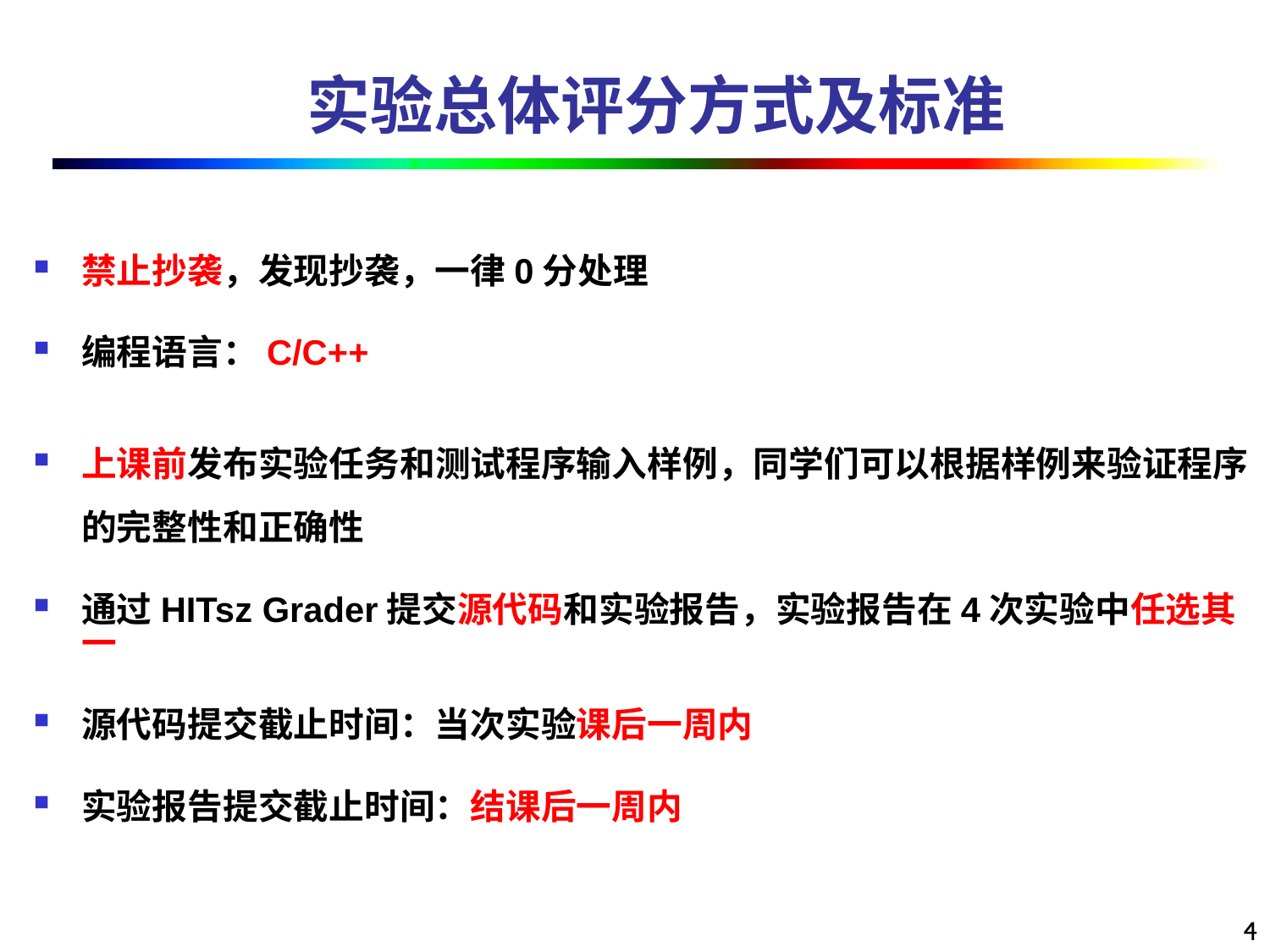

# 实验总体评分方式及标准

禁止抄袭，发现抄袭，一律0分处理

编程语言：C/C++

上课前发布实验任务和测试程序输入样例，同学们可以根据样例来验证程序的完整性和正确性

通过HITsz Grader提交源代码和实验报告，实验报告在4次实验中任选其一

源代码提交截止时间：当次实验课后一周内

实验报告提交截止时间：结课后一周内

4